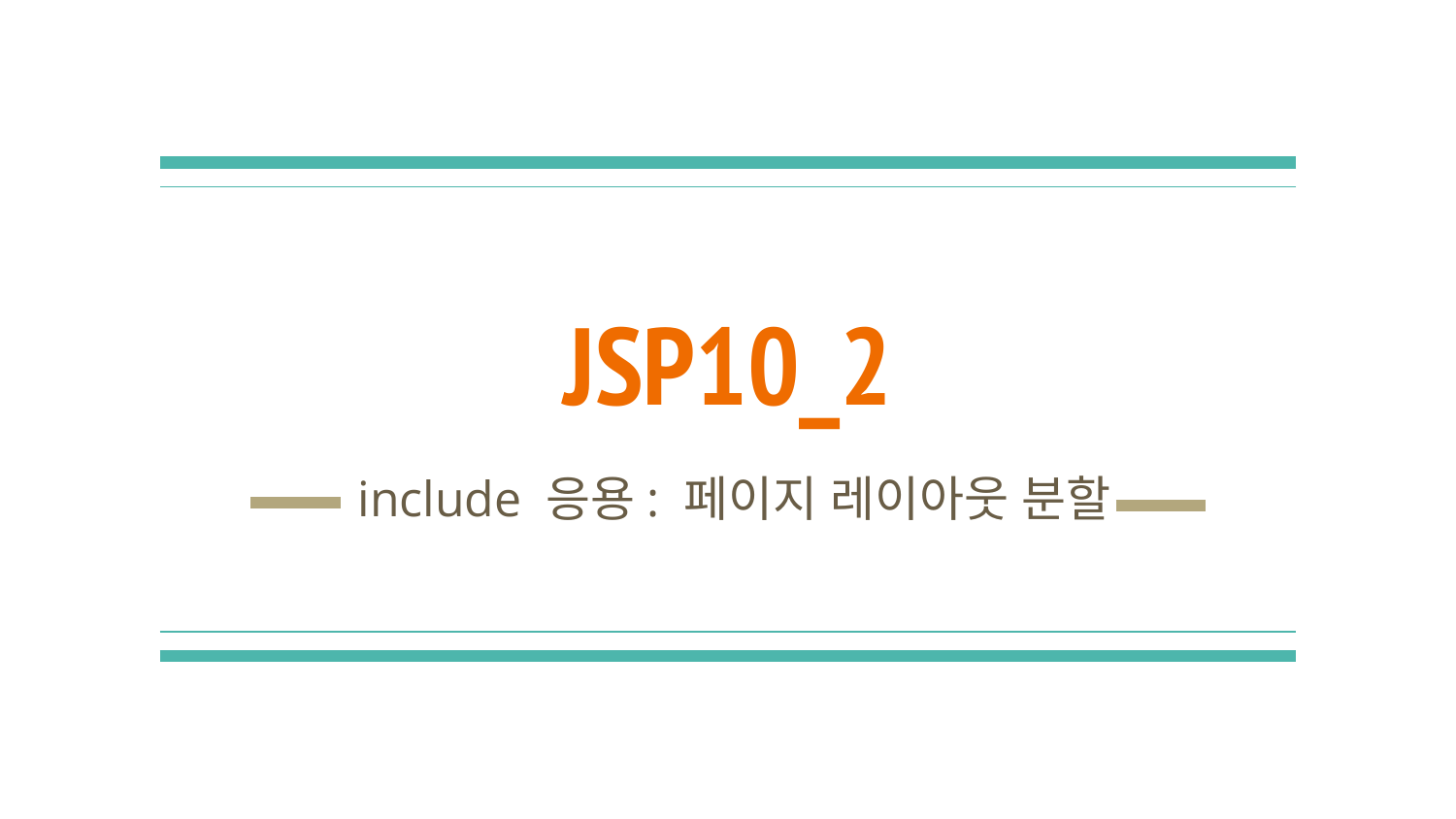

# JSP10_2
include 응용: 페이지 레이아웃 분할